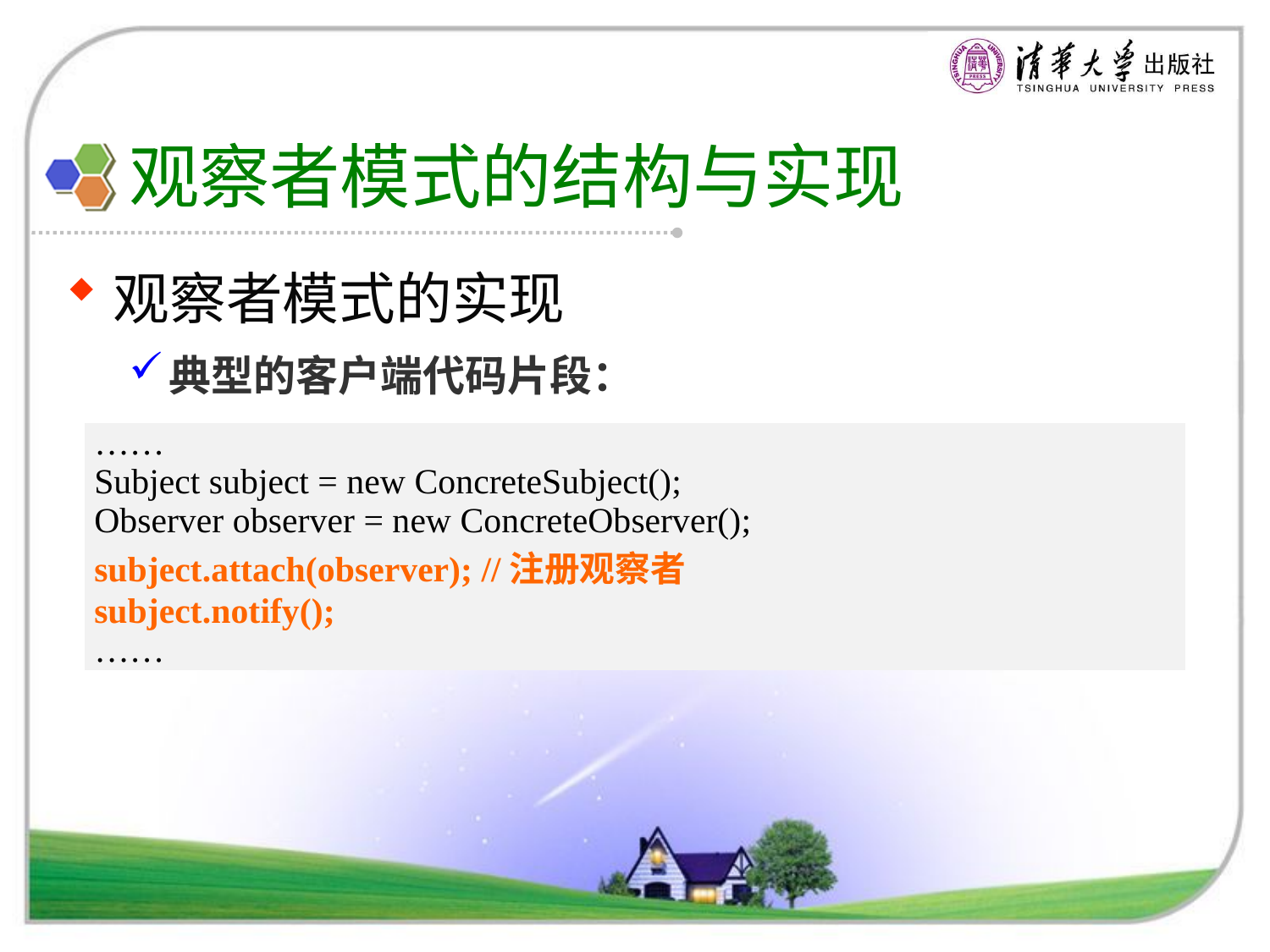

# 观察者模式的结构与实现
观察者模式的实现
典型的客户端代码片段：
| …… Subject subject = new ConcreteSubject(); Observer observer = new ConcreteObserver(); subject.attach(observer); //注册观察者 subject.notify(); …… |
| --- |